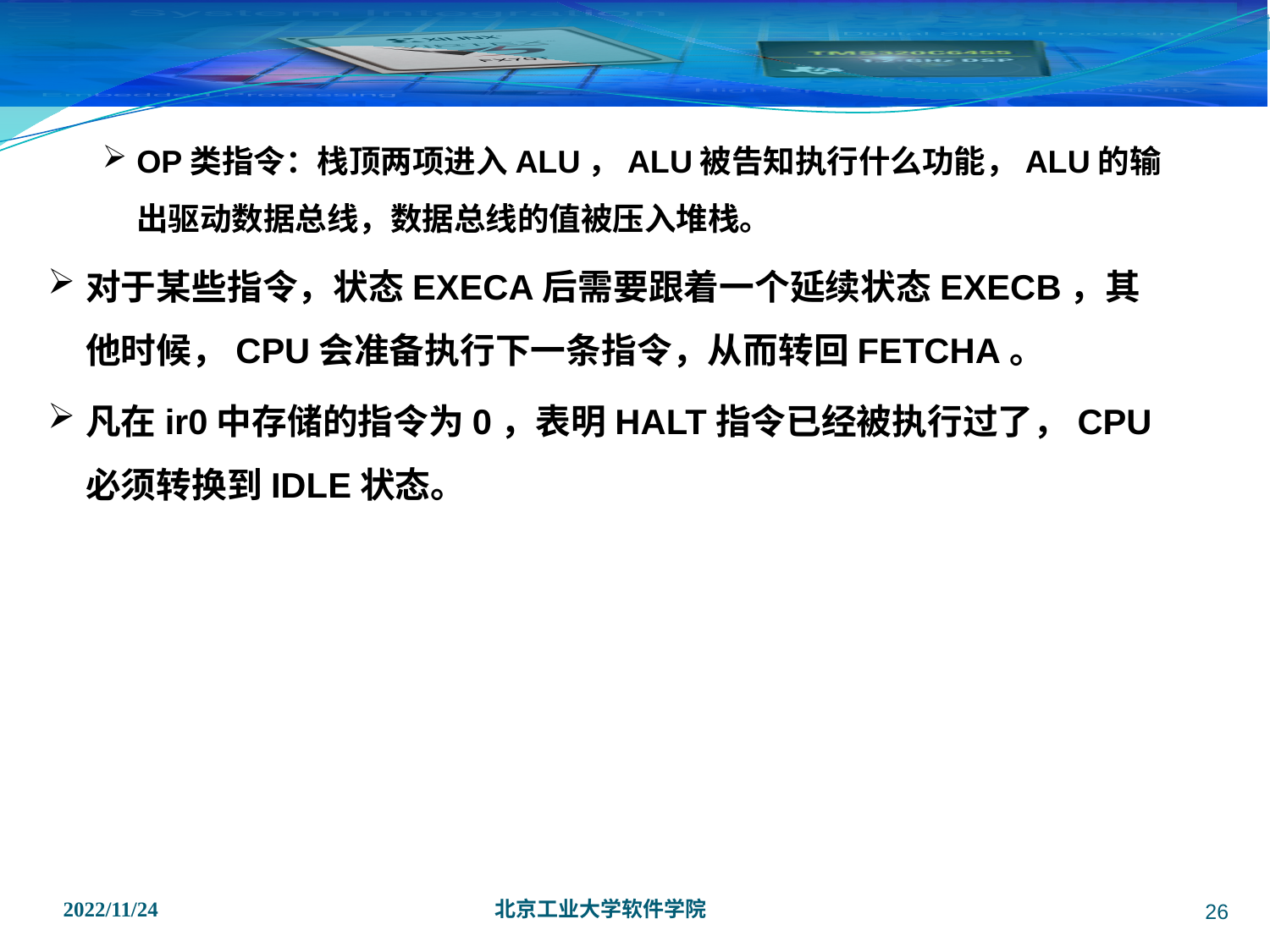

OP类指令：栈顶两项进入ALU，ALU被告知执行什么功能，ALU的输出驱动数据总线，数据总线的值被压入堆栈。
对于某些指令，状态EXECA后需要跟着一个延续状态EXECB，其他时候，CPU会准备执行下一条指令，从而转回FETCHA。
凡在ir0中存储的指令为0，表明HALT指令已经被执行过了，CPU必须转换到IDLE状态。